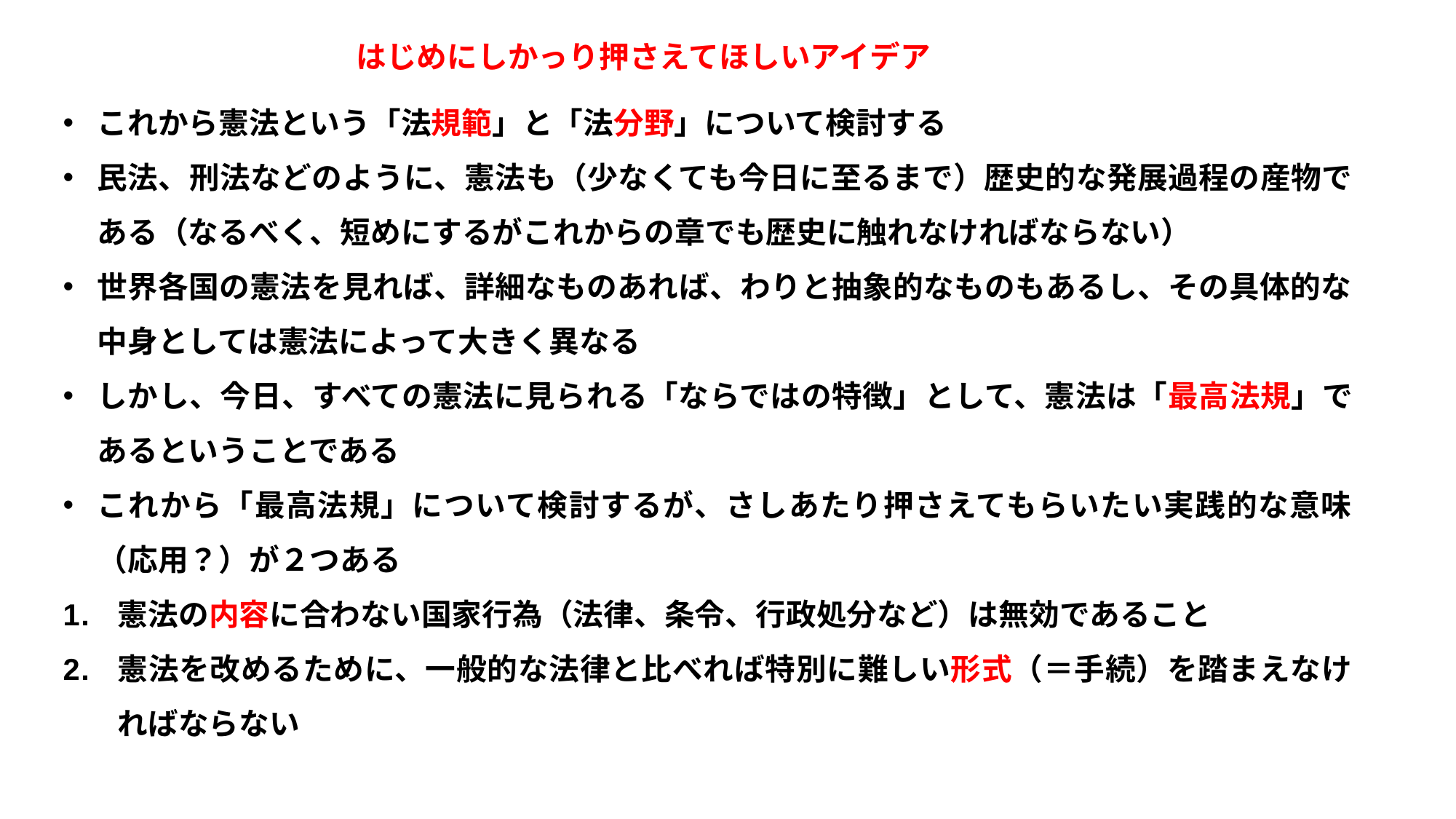

はじめにしかっり押さえてほしいアイデア
これから憲法という「法規範」と「法分野」について検討する
民法、刑法などのように、憲法も（少なくても今日に至るまで）歴史的な発展過程の産物である（なるべく、短めにするがこれからの章でも歴史に触れなければならない）
世界各国の憲法を見れば、詳細なものあれば、わりと抽象的なものもあるし、その具体的な中身としては憲法によって大きく異なる
しかし、今日、すべての憲法に見られる「ならではの特徴」として、憲法は「最高法規」であるということである
これから「最高法規」について検討するが、さしあたり押さえてもらいたい実践的な意味（応用？）が２つある
憲法の内容に合わない国家行為（法律、条令、行政処分など）は無効であること
憲法を改めるために、一般的な法律と比べれば特別に難しい形式（＝手続）を踏まえなければならない